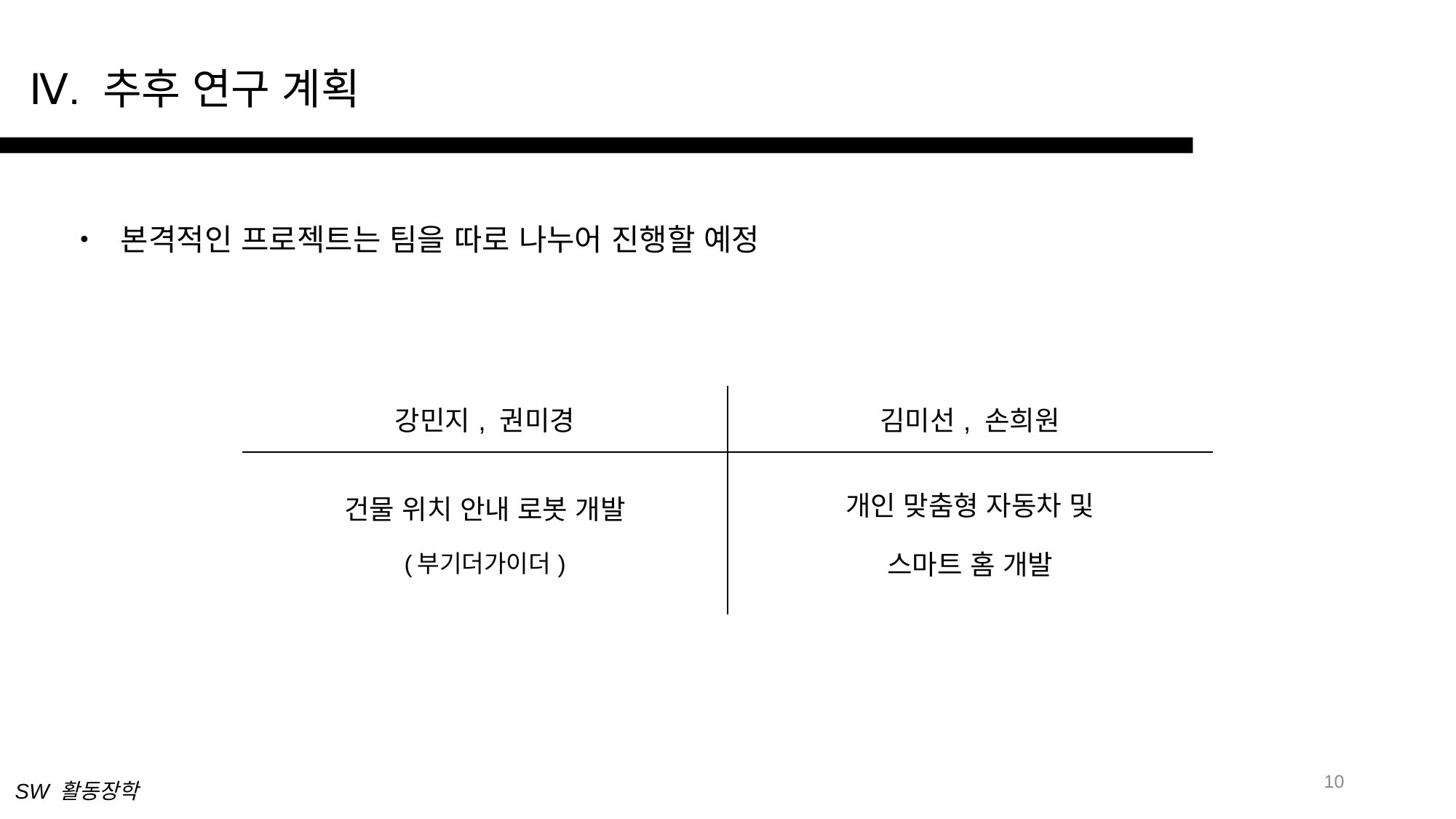

Ⅳ. 추후 연구 계획

•  본격적인 프로젝트는 팀을 따로 나누어 진행할 예정
| 강민지, 권미경 | 김미선, 손희원 |
| --- | --- |
| 건물 위치 안내 로봇 개발 (부기더가이더) | 개인 맞춤형 자동차 및 스마트 홈 개발 |
10
SW 활동장학